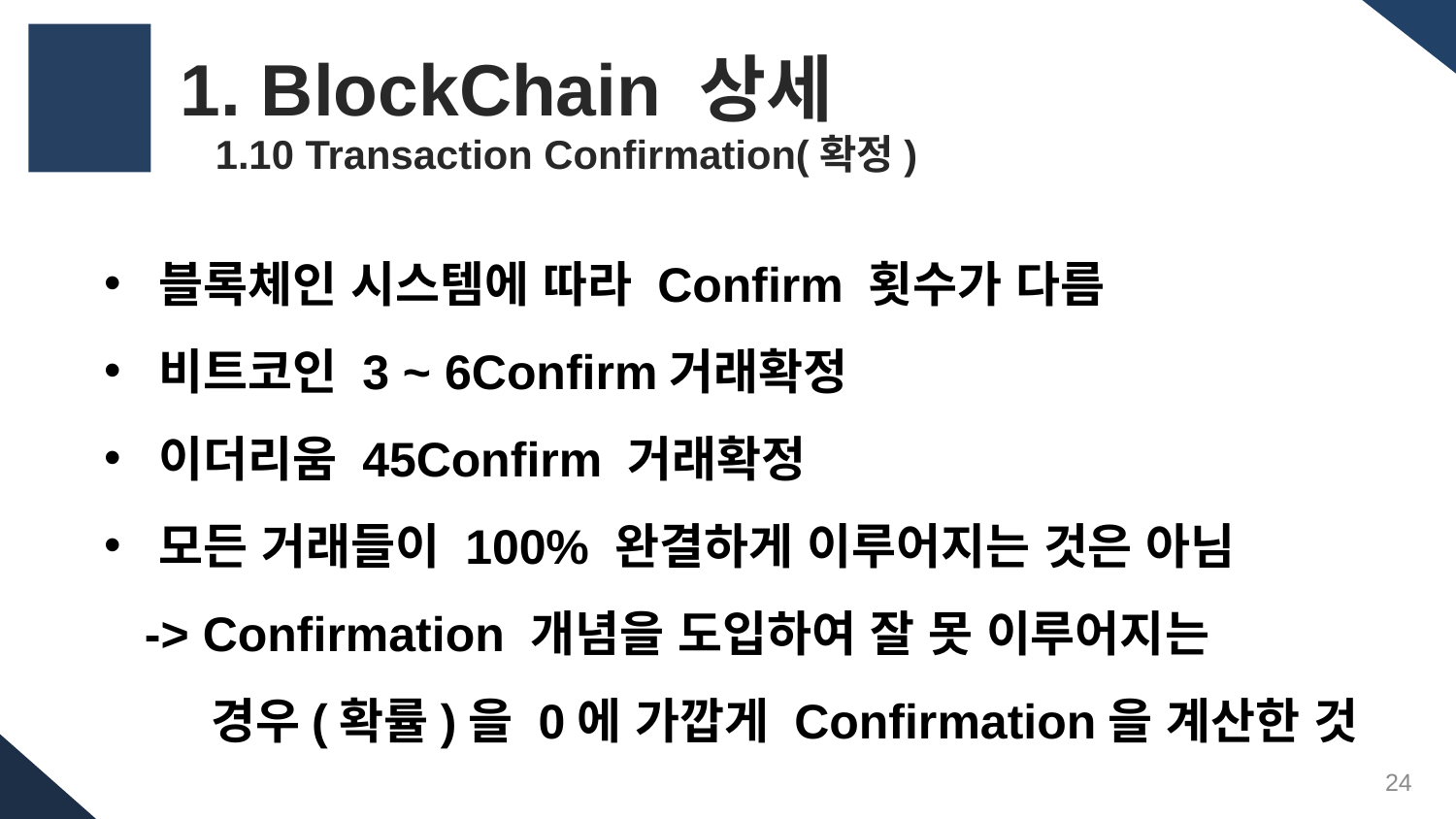

1. BlockChain 상세

  1.10 Transaction Confirmation(확정)
블록체인 시스템에 따라 Confirm 횟수가 다름
비트코인 3 ~ 6Confirm거래확정
이더리움 45Confirm 거래확정
모든 거래들이 100% 완결하게 이루어지는 것은 아님
   -> Confirmation 개념을 도입하여 잘 못 이루어지는
       경우(확률)을 0에 가깝게 Confirmation을 계산한 것

24